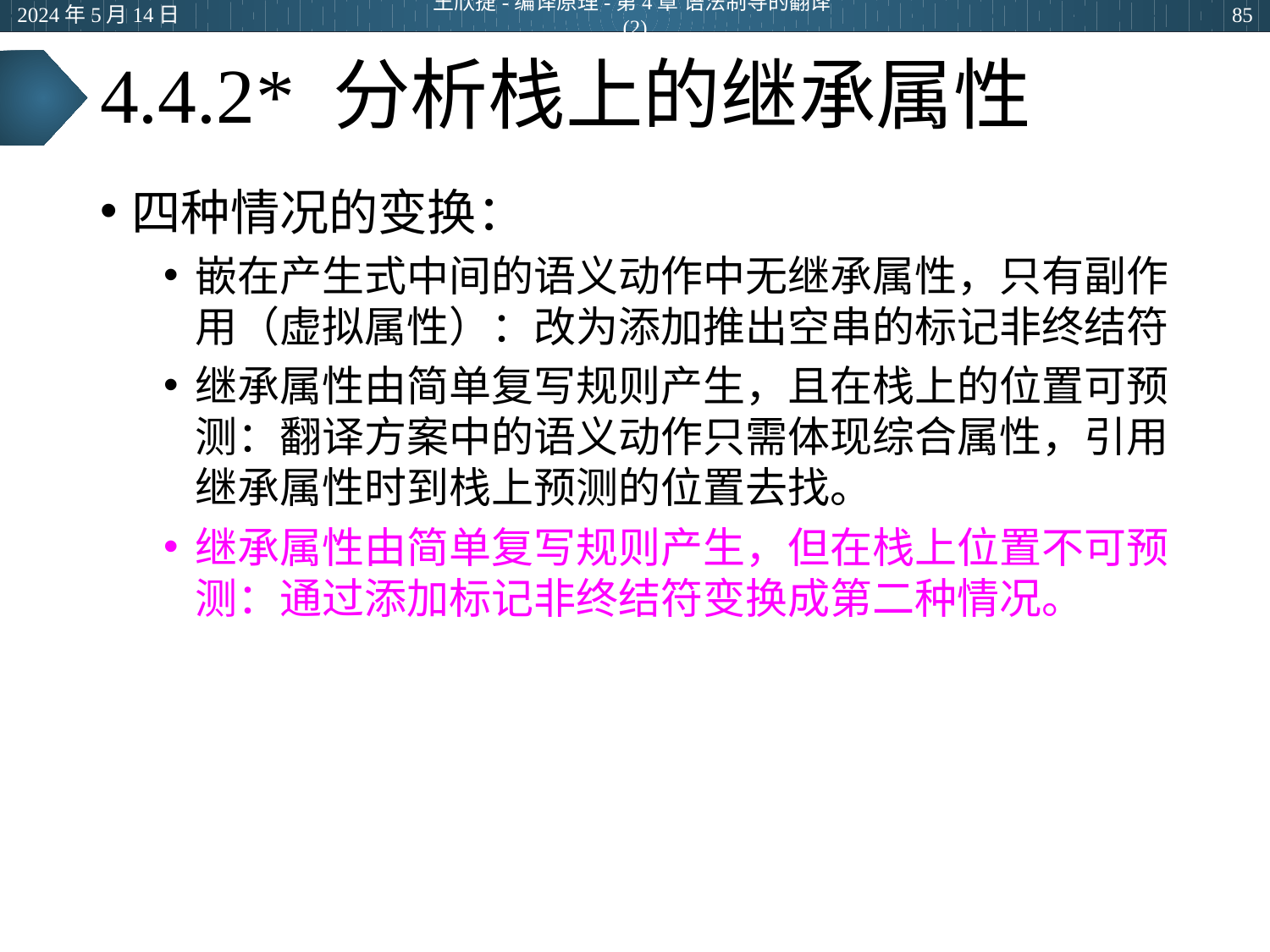

2024年5月14日
王欣捷-编译原理-第4章 语法制导的翻译(2)
85
# 4.4.2* 分析栈上的继承属性
四种情况的变换：
嵌在产生式中间的语义动作中无继承属性，只有副作用（虚拟属性）：改为添加推出空串的标记非终结符
继承属性由简单复写规则产生，且在栈上的位置可预测：翻译方案中的语义动作只需体现综合属性，引用继承属性时到栈上预测的位置去找。
继承属性由简单复写规则产生，但在栈上位置不可预测：通过添加标记非终结符变换成第二种情况。